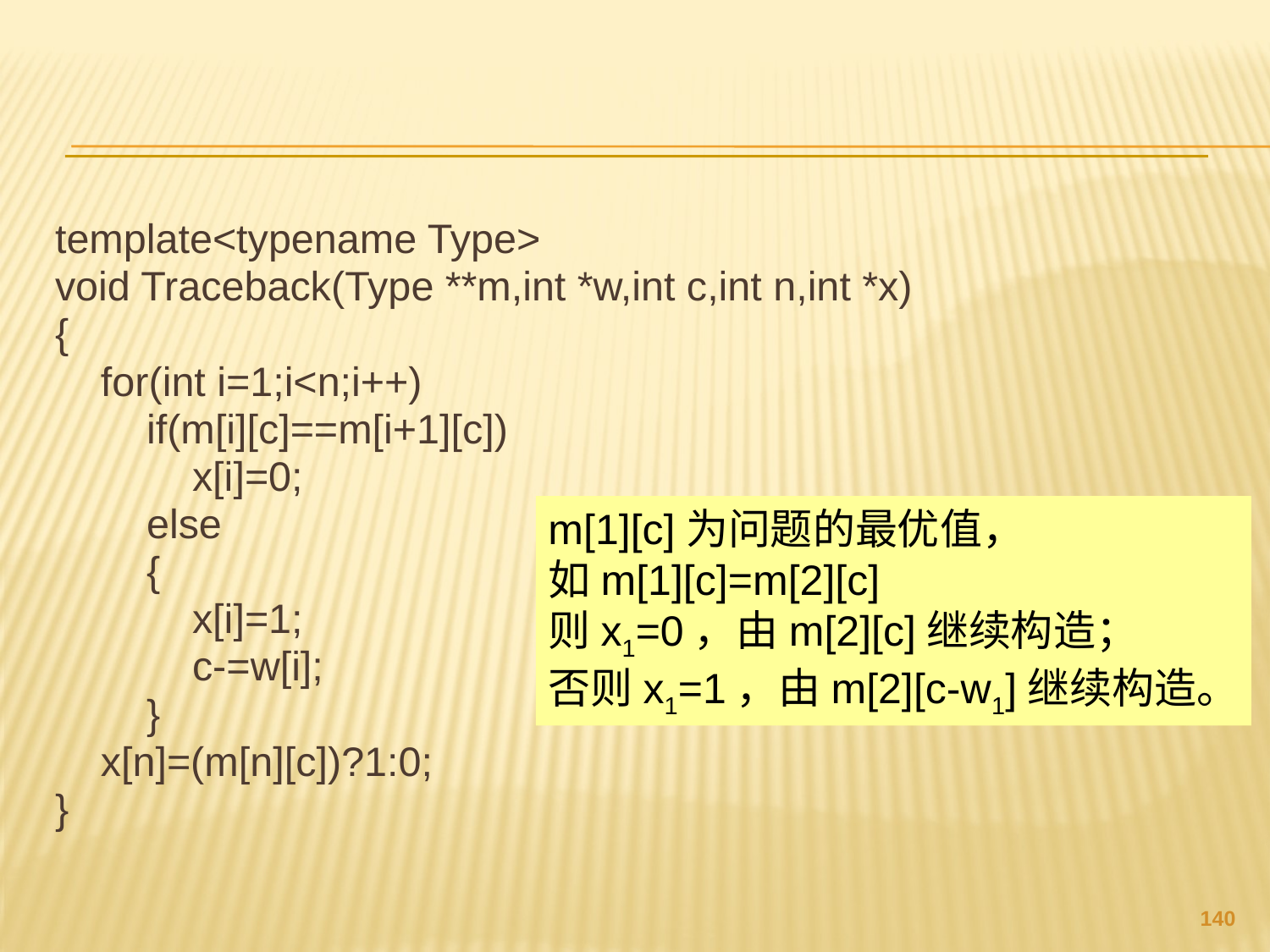

#
template<typename Type>
void Traceback(Type **m,int *w,int c,int n,int *x)
{
    for(int i=1;i<n;i++)
        if(m[i][c]==m[i+1][c])
            x[i]=0;
        else
        {
            x[i]=1;
            c-=w[i];
        }
    x[n]=(m[n][c])?1:0;
}
m[1][c]为问题的最优值，
如m[1][c]=m[2][c]
则x1=0，由m[2][c]继续构造；
否则x1=1，由m[2][c-w1]继续构造。
140